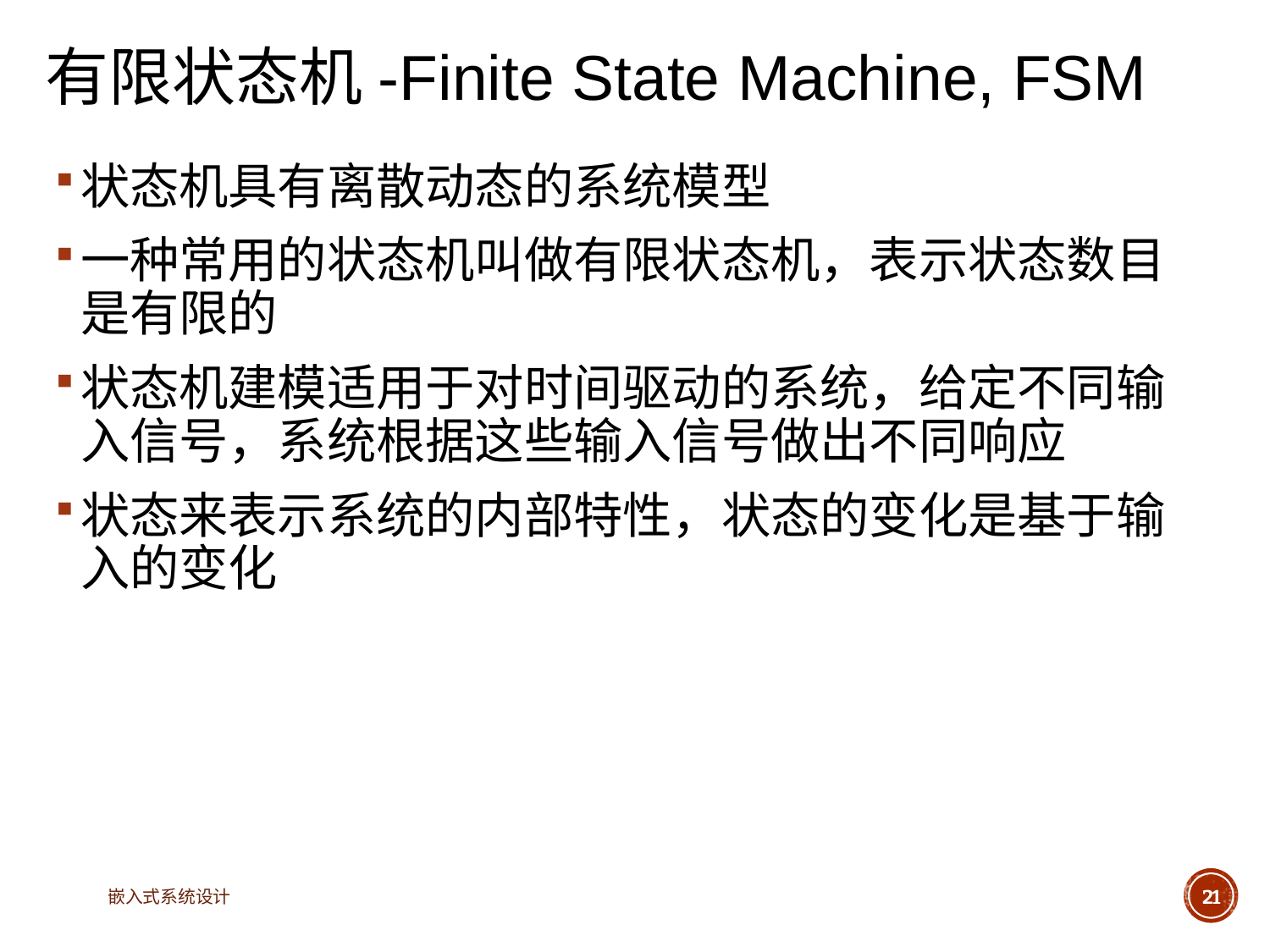

# 有限状态机-Finite State Machine, FSM
状态机具有离散动态的系统模型
一种常用的状态机叫做有限状态机，表示状态数目是有限的
状态机建模适用于对时间驱动的系统，给定不同输入信号，系统根据这些输入信号做出不同响应
状态来表示系统的内部特性，状态的变化是基于输入的变化
嵌入式系统设计
21